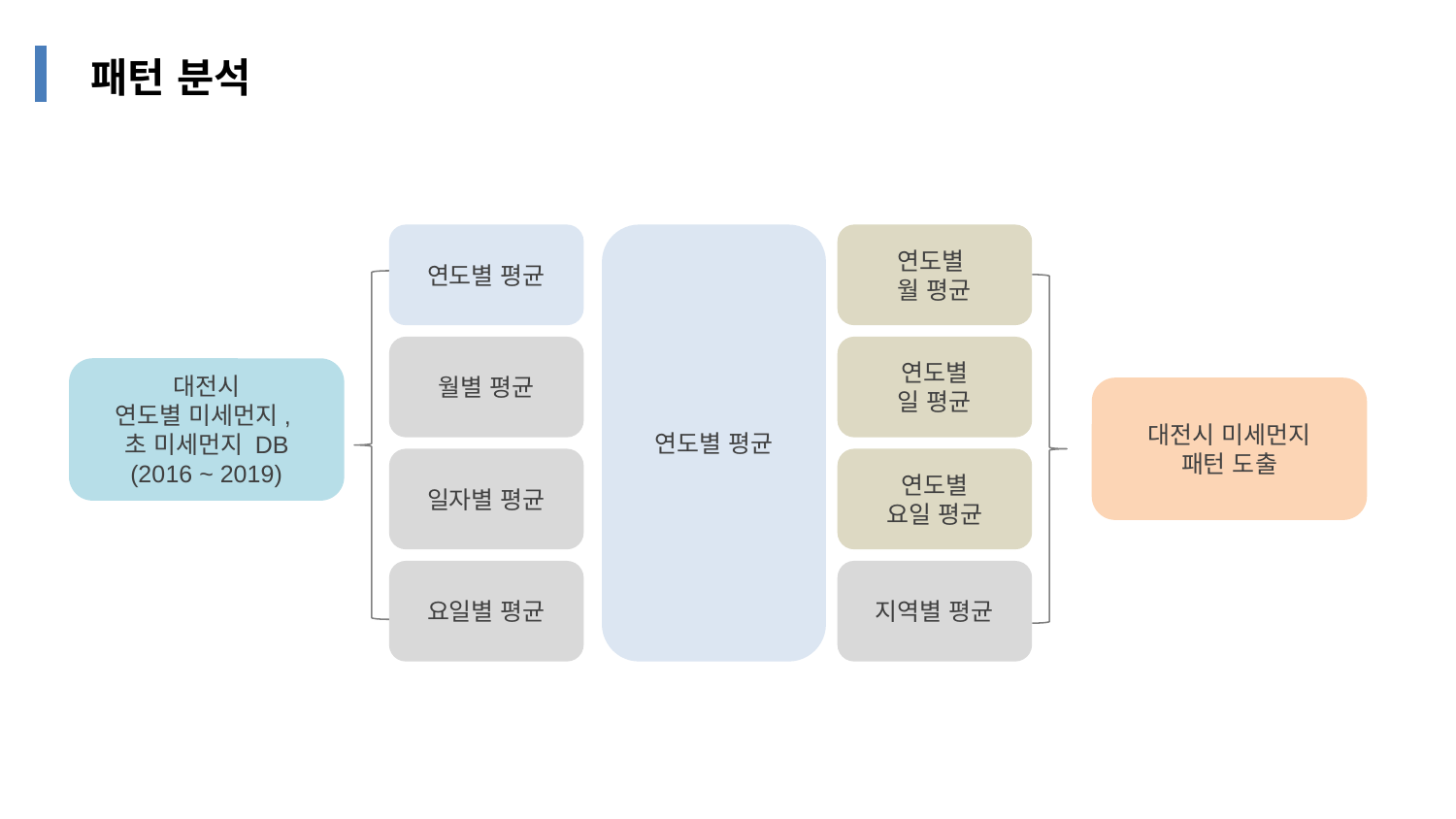

# 패턴 분석
연도별 평균
연도별 평균
연도별
월 평균

월별 평균
연도별
일 평균
대전시
연도별 미세먼지,
초 미세먼지 DB
(2016 ~ 2019)
대전시 미세먼지
패턴 도출
일자별 평균
연도별
요일 평균
요일별 평균
지역별 평균